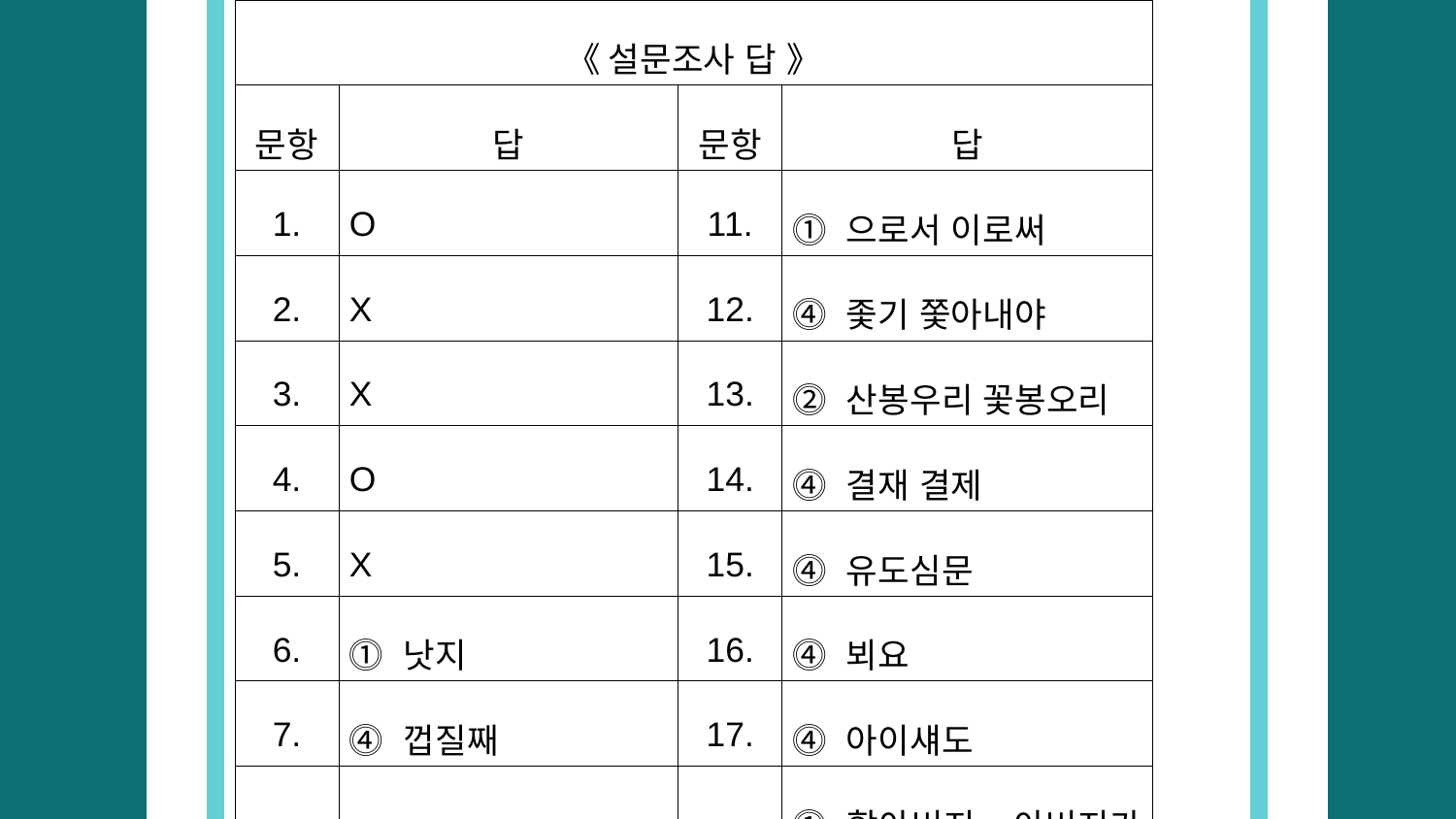

| 《 설문조사 답 》 |  |  |  |
| --- | --- | --- | --- |
| 문항 | 답 | 문항 | 답 |
| 1. | O | 11. | ⓵ 으로서 이로써 |
| 2. | X | 12. | ⓸ 좇기 쫓아내야 |
| 3. | X | 13. | ⓶ 산봉우리 꽃봉오리 |
| 4. | O | 14. | ⓸ 결재 결제 |
| 5. | X | 15. | ⓸ 유도심문 |
| 6. | ⓵ 낫지 | 16. | ⓸ 뵈요 |
| 7. | ⓸ 껍질째 | 17. | ⓸ 아이섀도 |
| 8. | ⓷ 묏자리 | 18. | ⓵ 할아버지, 아버지가 왔어요 |
| 9. | ⓷ 며칠 | 19. | ⓸ 모둠 회 |
| 10. | ⓶ 먹는데 먹는 데 | 20. | ⓷ 지칠 대로 |

#